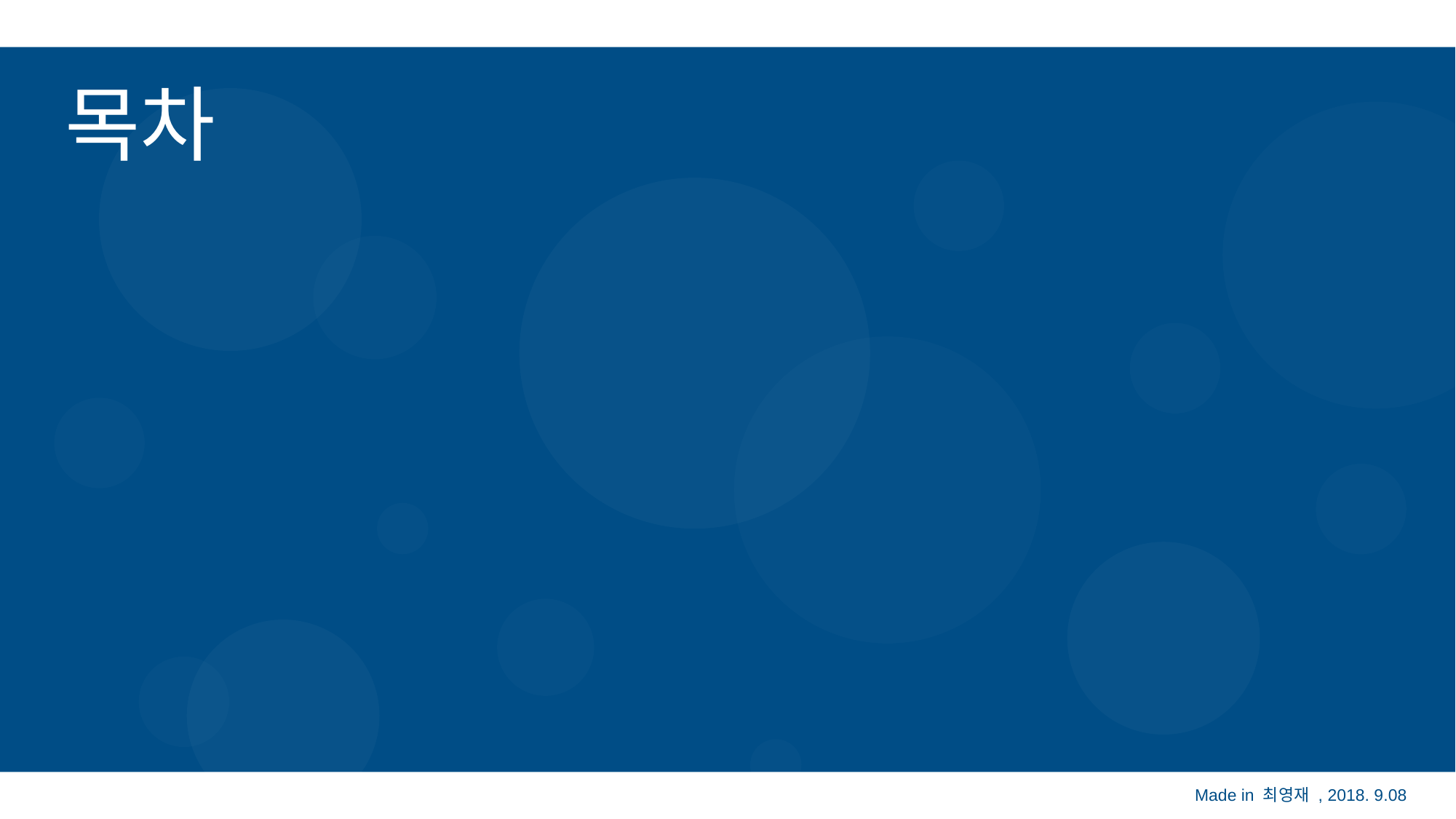

목차

/  01
계		   기
Deta set
/  02

/  03
Modeling

/  04
Key function
/  05

알수 있는 것들

/  06
Q & A

Made in 최영재 , 2018. 9.08